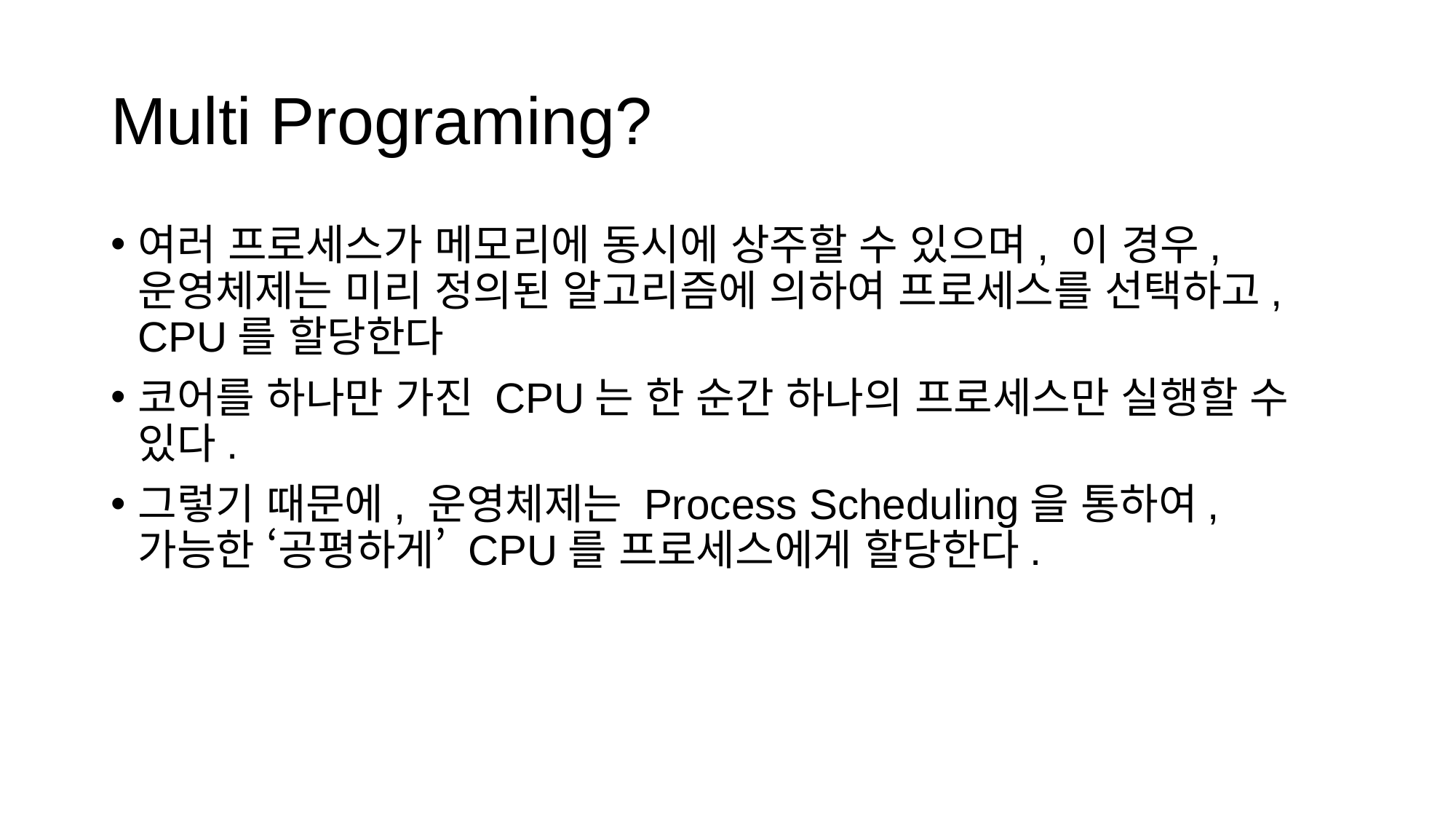

# Multi Programing?
여러 프로세스가 메모리에 동시에 상주할 수 있으며, 이 경우, 운영체제는 미리 정의된 알고리즘에 의하여 프로세스를 선택하고, CPU를 할당한다
코어를 하나만 가진 CPU는 한 순간 하나의 프로세스만 실행할 수 있다.
그렇기 때문에, 운영체제는 Process Scheduling을 통하여, 가능한 ‘공평하게’ CPU를 프로세스에게 할당한다.